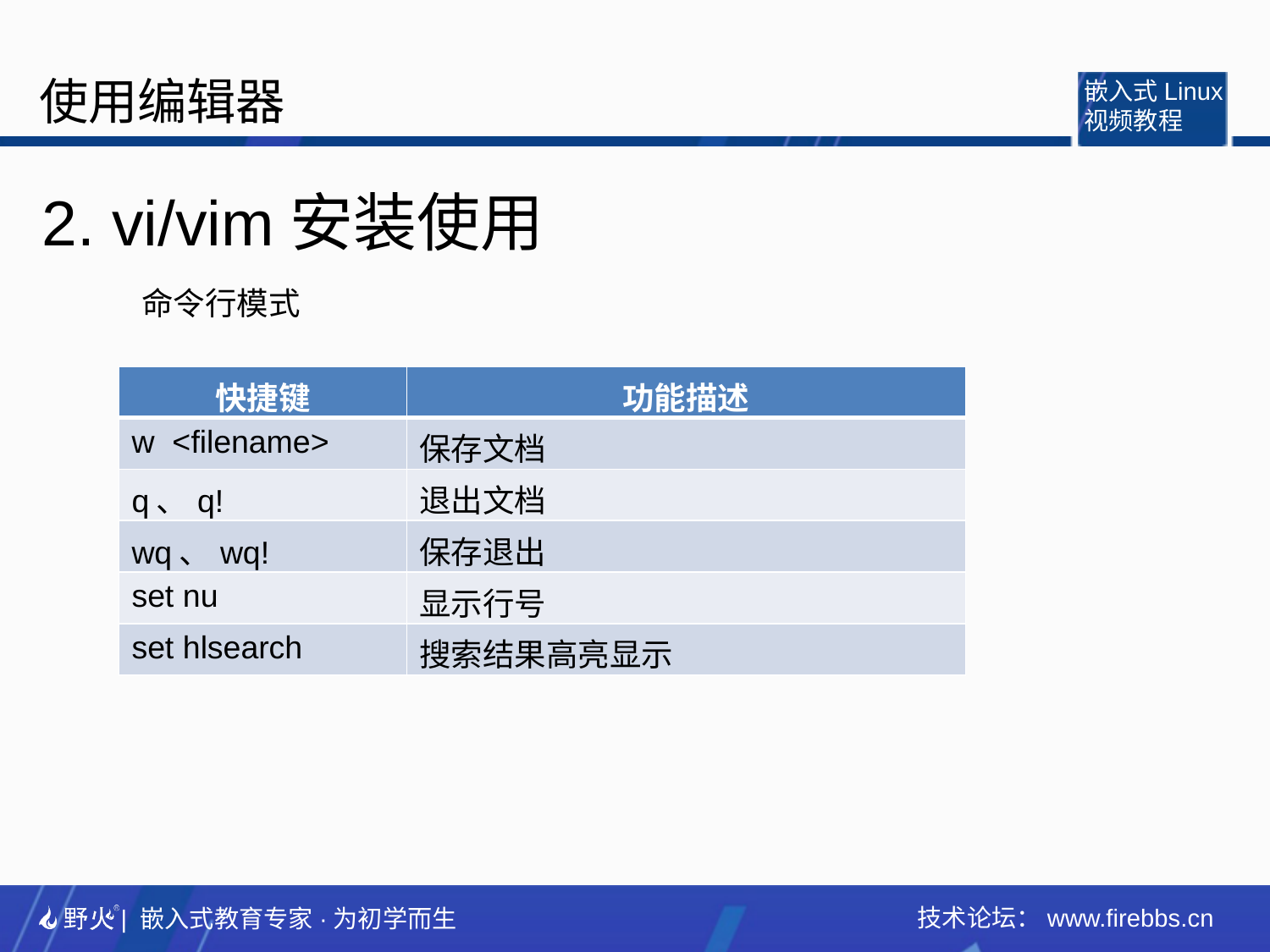

2. vi/vim安装使用
命令行模式
| 快捷键 | 功能描述 |
| --- | --- |
| w <filename> | 保存文档 |
| q、q! | 退出文档 |
| wq、wq! | 保存退出 |
| set nu | 显示行号 |
| set hlsearch | 搜索结果高亮显示 |